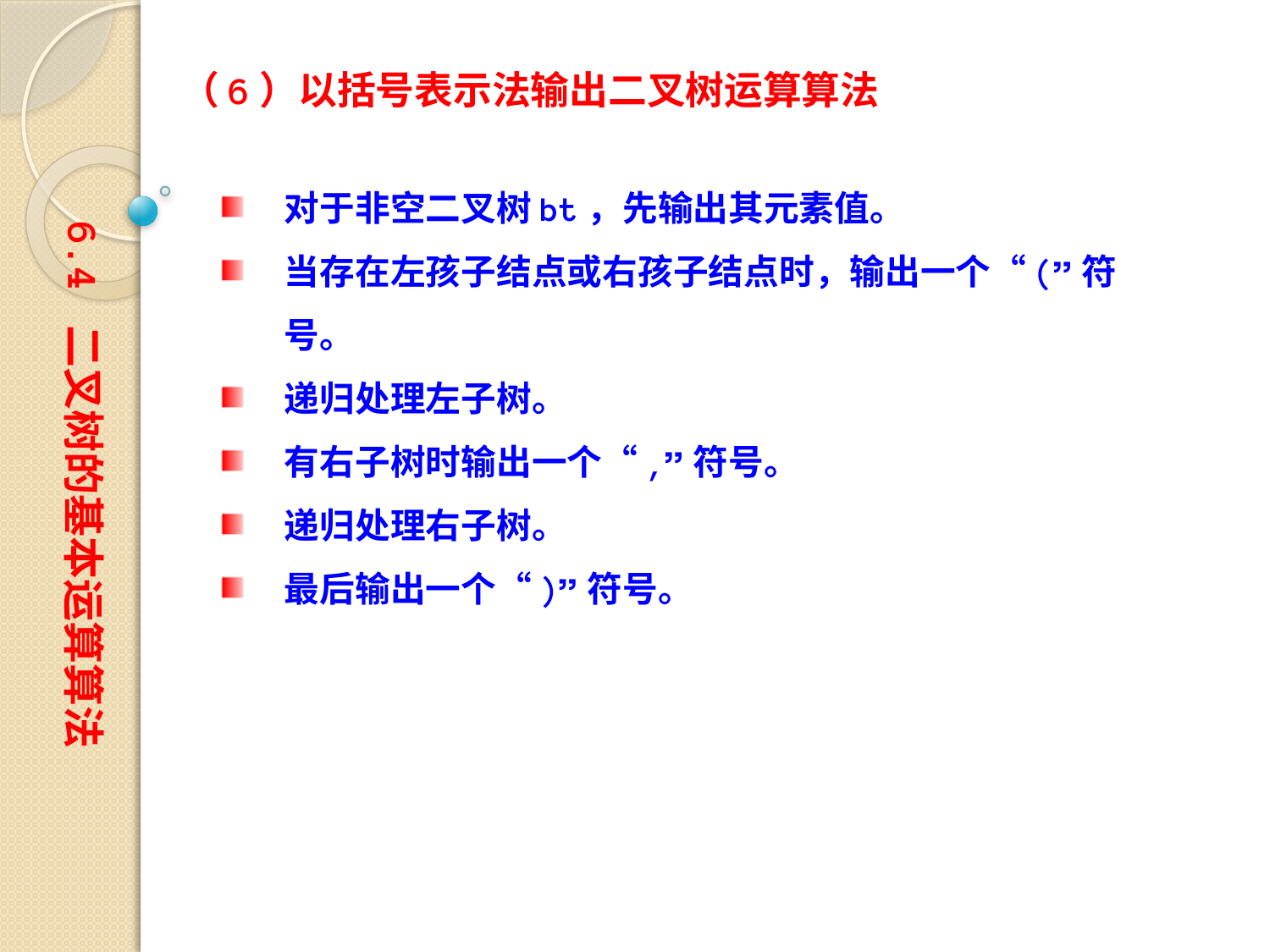

（6）以括号表示法输出二叉树运算算法
对于非空二叉树bt，先输出其元素值。
当存在左孩子结点或右孩子结点时，输出一个“(”符号。
递归处理左子树。
有右子树时输出一个“,”符号。
递归处理右子树。
最后输出一个“)”符号。
6.4 二叉树的基本运算算法